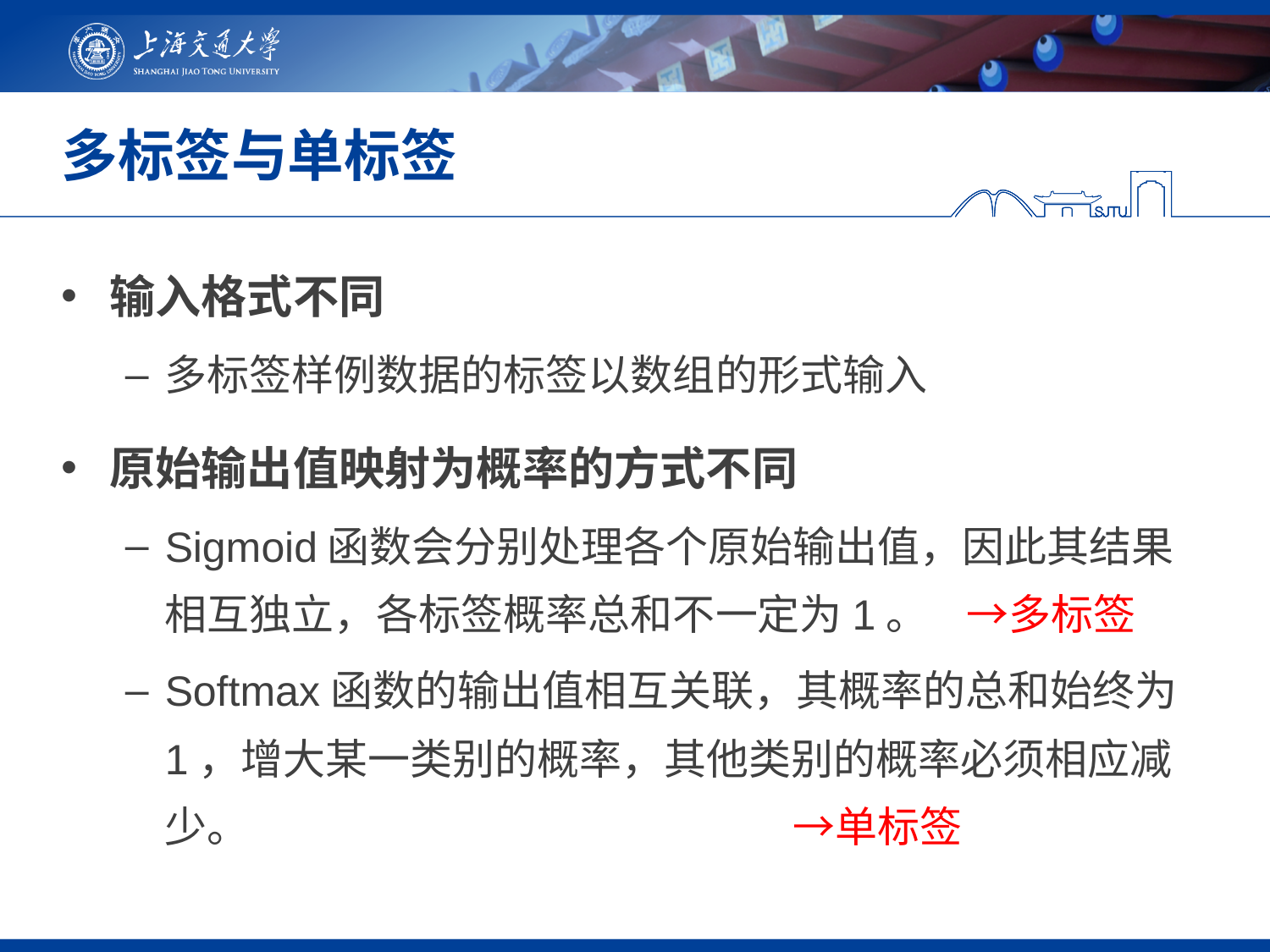

多标签与单标签
输入格式不同
多标签样例数据的标签以数组的形式输入
原始输出值映射为概率的方式不同
Sigmoid函数会分别处理各个原始输出值，因此其结果相互独立，各标签概率总和不一定为1。    →多标签
Softmax函数的输出值相互关联，其概率的总和始终为1，增大某一类别的概率，其他类别的概率必须相应减少。                                                         →单标签